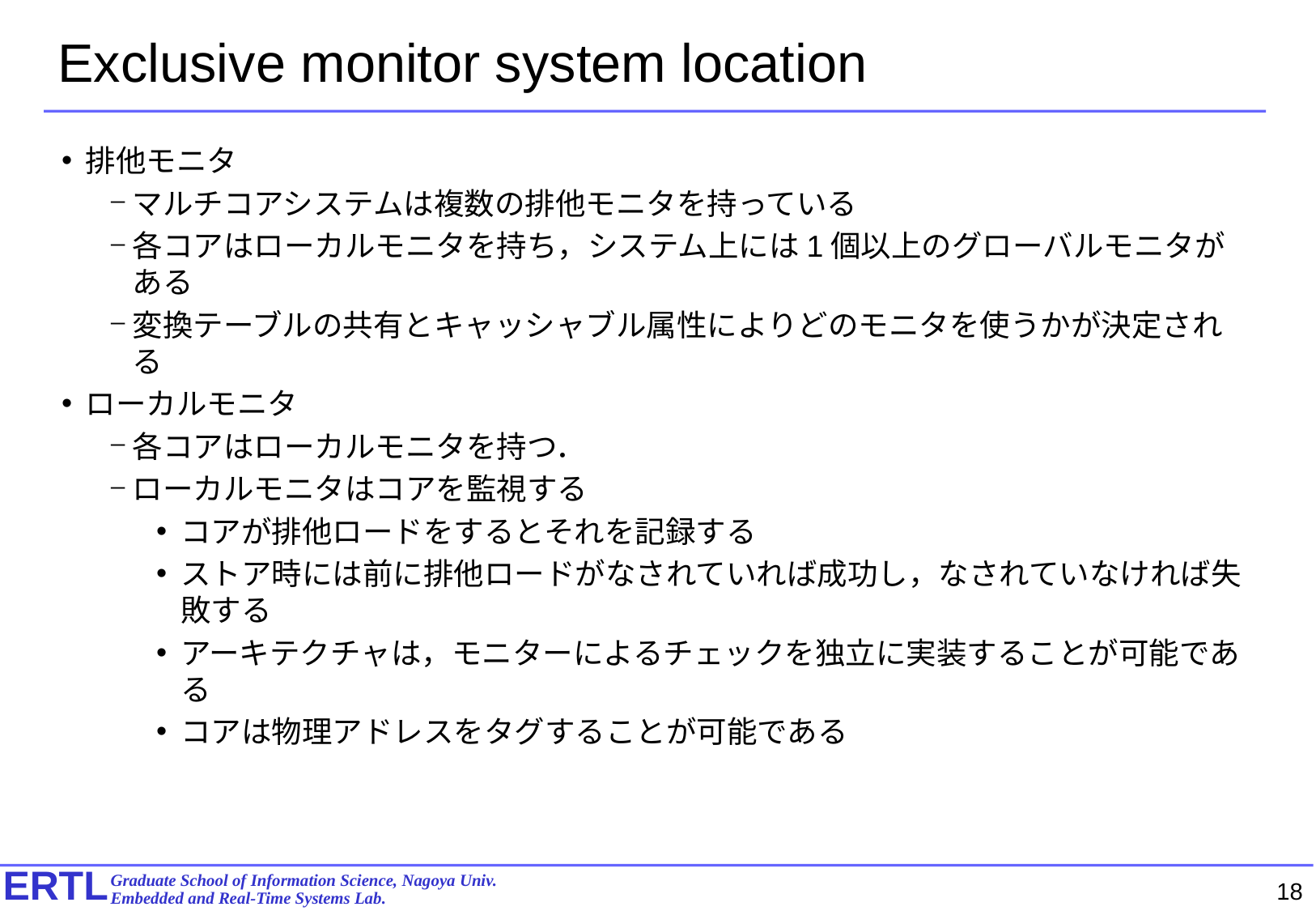

# Exclusive monitor system location
排他モニタ
マルチコアシステムは複数の排他モニタを持っている
各コアはローカルモニタを持ち，システム上には1個以上のグローバルモニタがある
変換テーブルの共有とキャッシャブル属性によりどのモニタを使うかが決定される
ローカルモニタ
各コアはローカルモニタを持つ．
ローカルモニタはコアを監視する
コアが排他ロードをするとそれを記録する
ストア時には前に排他ロードがなされていれば成功し，なされていなければ失敗する
アーキテクチャは，モニターによるチェックを独立に実装することが可能である
コアは物理アドレスをタグすることが可能である

18